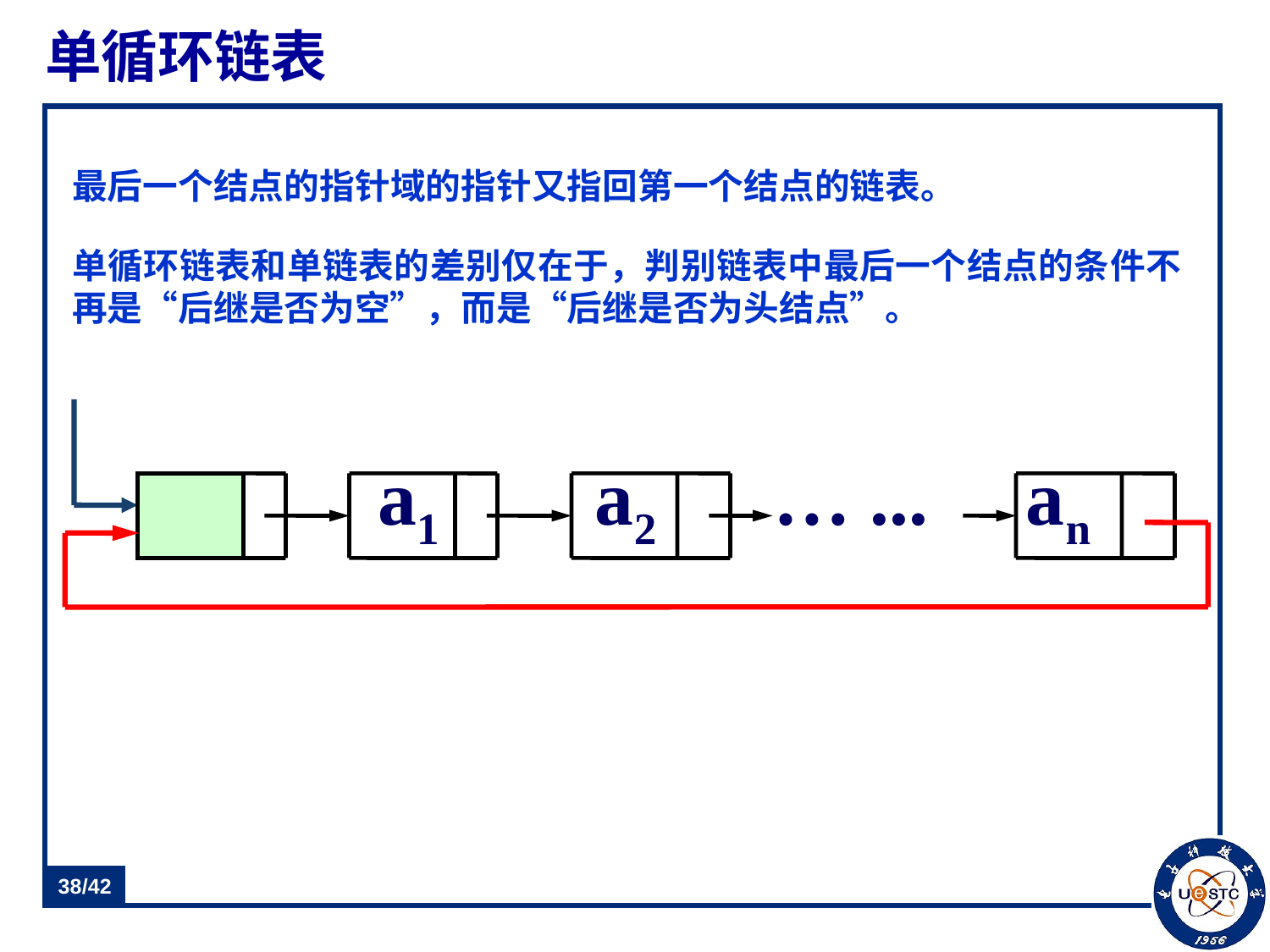

# 单循环链表
最后一个结点的指针域的指针又指回第一个结点的链表。
单循环链表和单链表的差别仅在于，判别链表中最后一个结点的条件不再是“后继是否为空”，而是“后继是否为头结点”。

   a1        a2      … ...     an

38/42